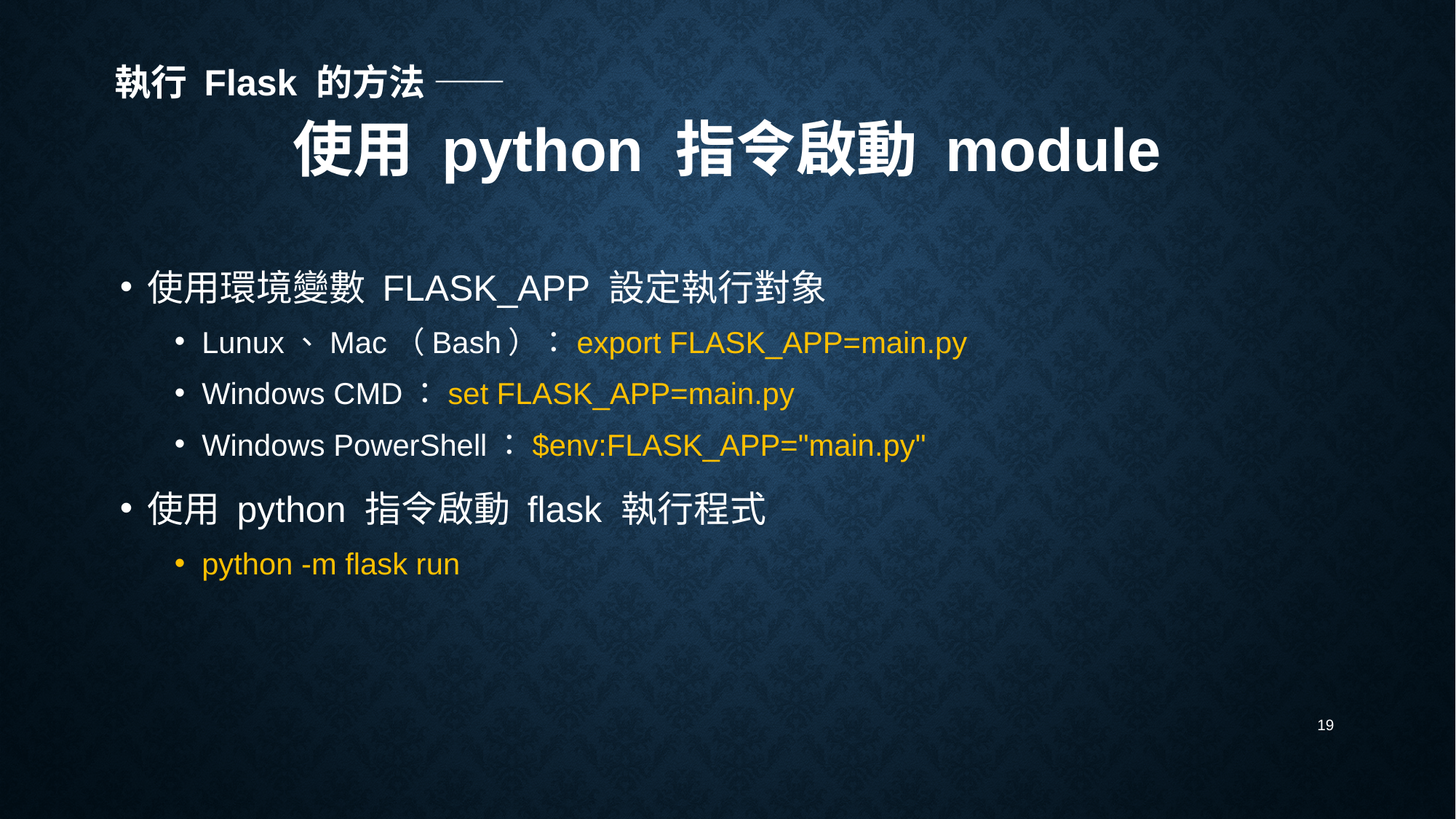

執行 Flask 的方法 ——
# 使用 python 指令啟動 module
使用環境變數 FLASK_APP 設定執行對象
Lunux、Mac（Bash）：export FLASK_APP=main.py
Windows CMD：set FLASK_APP=main.py
Windows PowerShell：$env:FLASK_APP="main.py"
使用 python 指令啟動 flask 執行程式
python -m flask run
19